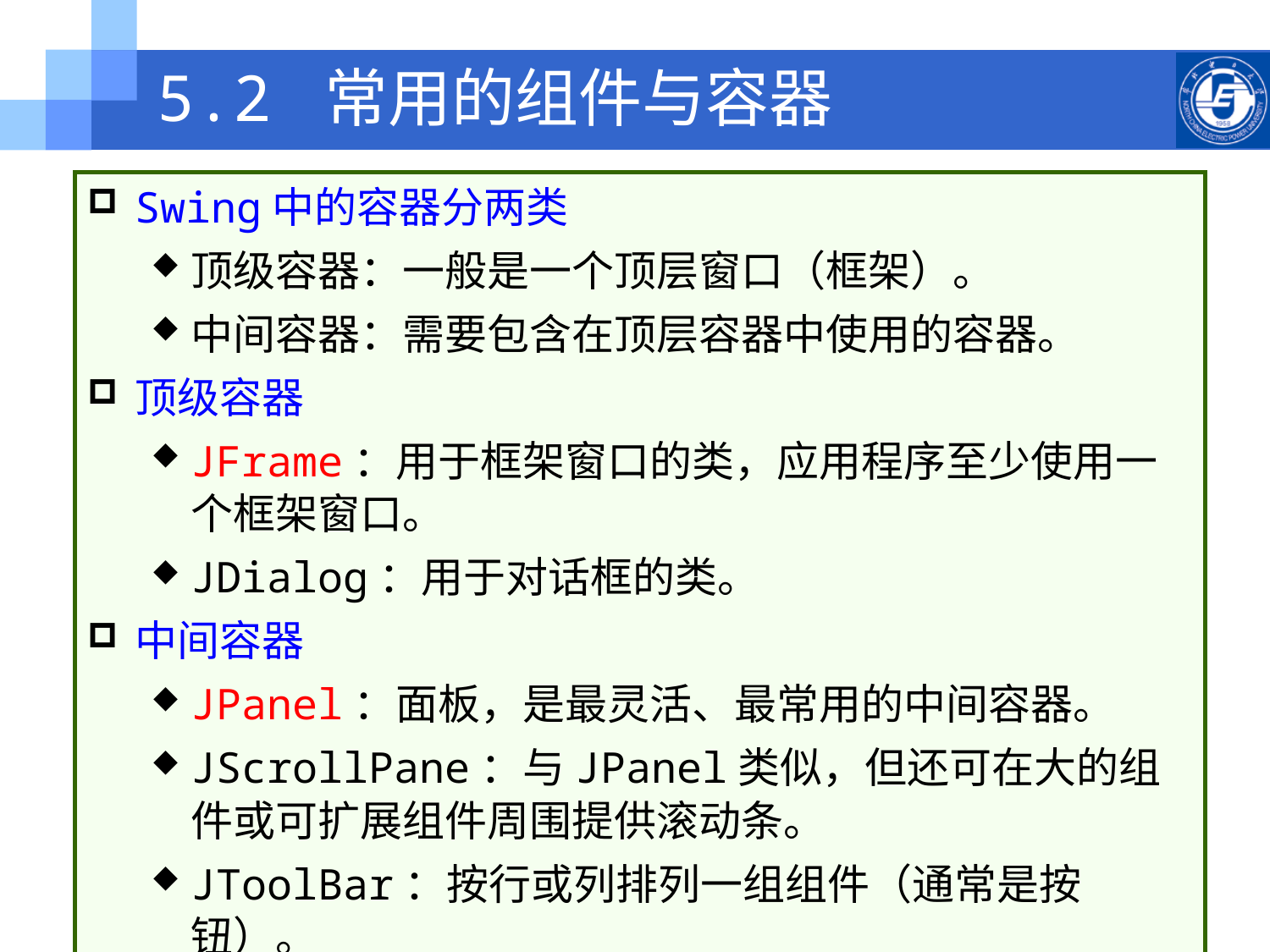

5.2 常用的组件与容器
Swing中的容器分两类
顶级容器：一般是一个顶层窗口（框架）。
中间容器：需要包含在顶层容器中使用的容器。
顶级容器
JFrame：用于框架窗口的类，应用程序至少使用一个框架窗口。
JDialog：用于对话框的类。
中间容器
JPanel：面板，是最灵活、最常用的中间容器。
JScrollPane：与JPanel类似，但还可在大的组件或可扩展组件周围提供滚动条。
JToolBar：按行或列排列一组组件（通常是按钮）。